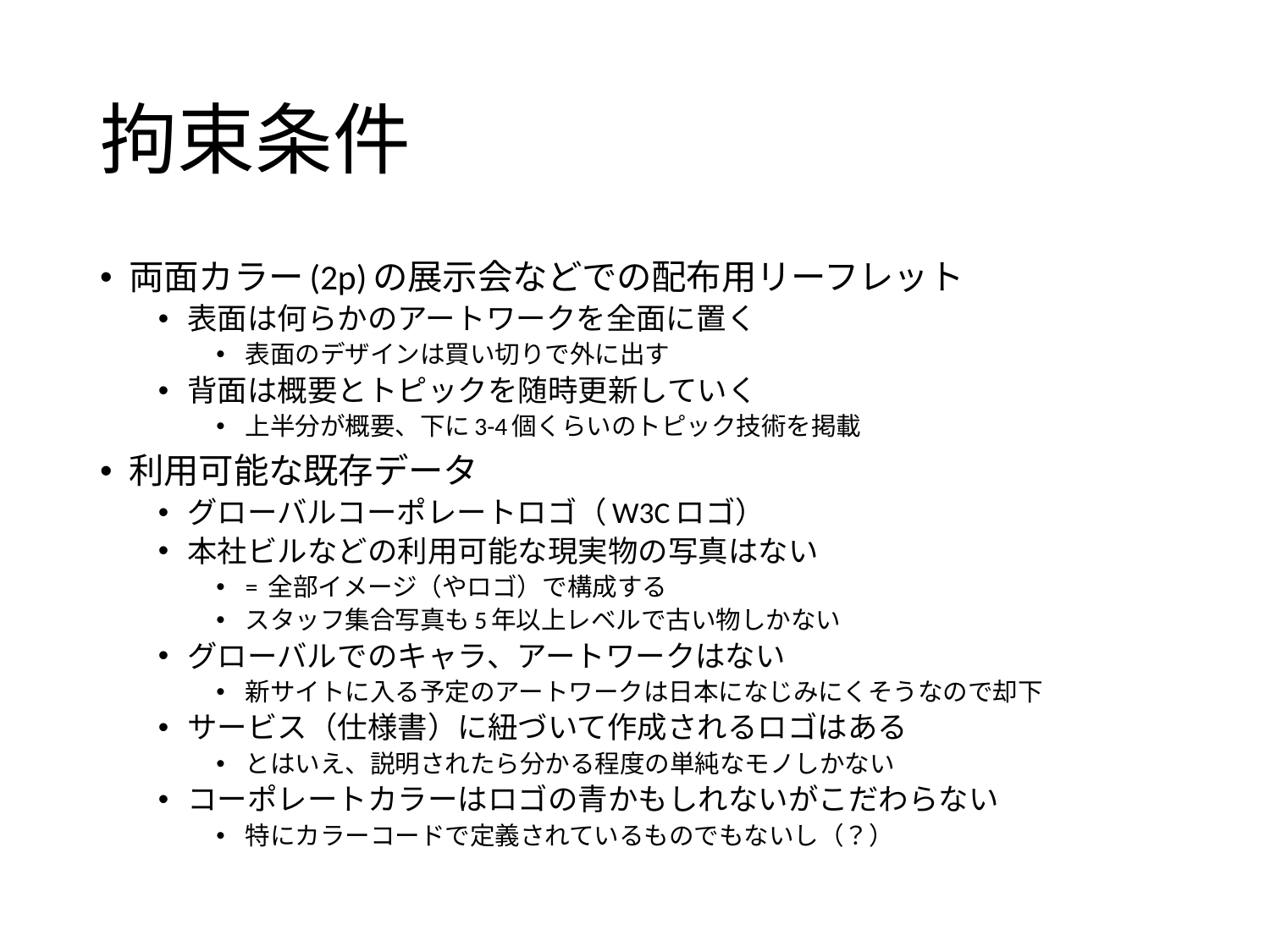

# 拘束条件
両面カラー(2p)の展示会などでの配布用リーフレット
表面は何らかのアートワークを全面に置く
表面のデザインは買い切りで外に出す
背面は概要とトピックを随時更新していく
上半分が概要、下に3-4個くらいのトピック技術を掲載
利用可能な既存データ
グローバルコーポレートロゴ（W3Cロゴ）
本社ビルなどの利用可能な現実物の写真はない
= 全部イメージ（やロゴ）で構成する
スタッフ集合写真も5年以上レベルで古い物しかない
グローバルでのキャラ、アートワークはない
新サイトに入る予定のアートワークは日本になじみにくそうなので却下
サービス（仕様書）に紐づいて作成されるロゴはある
とはいえ、説明されたら分かる程度の単純なモノしかない
コーポレートカラーはロゴの青かもしれないがこだわらない
特にカラーコードで定義されているものでもないし（？）